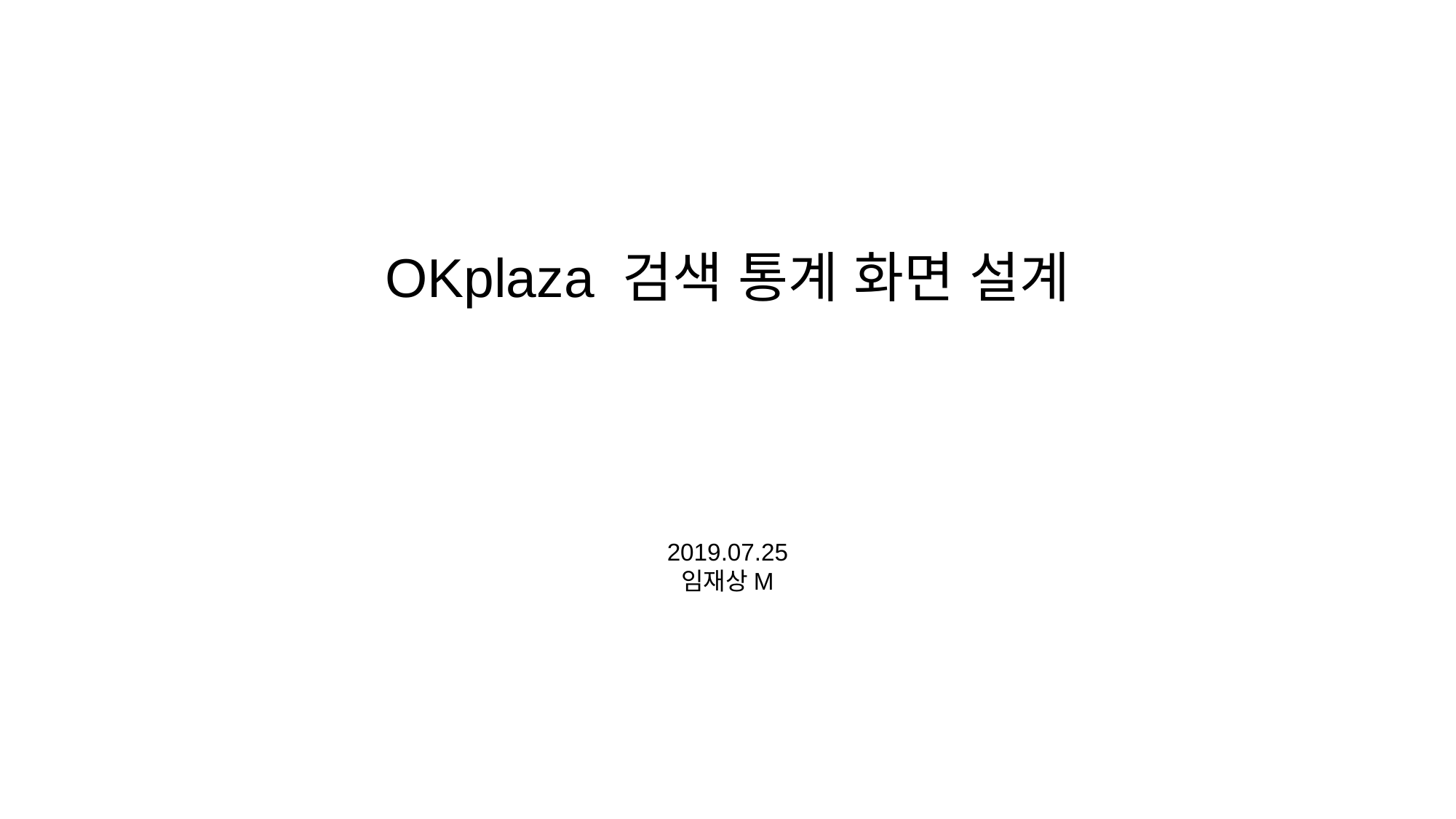

OKplaza 검색 통계 화면 설계
2019.07.25
임재상M